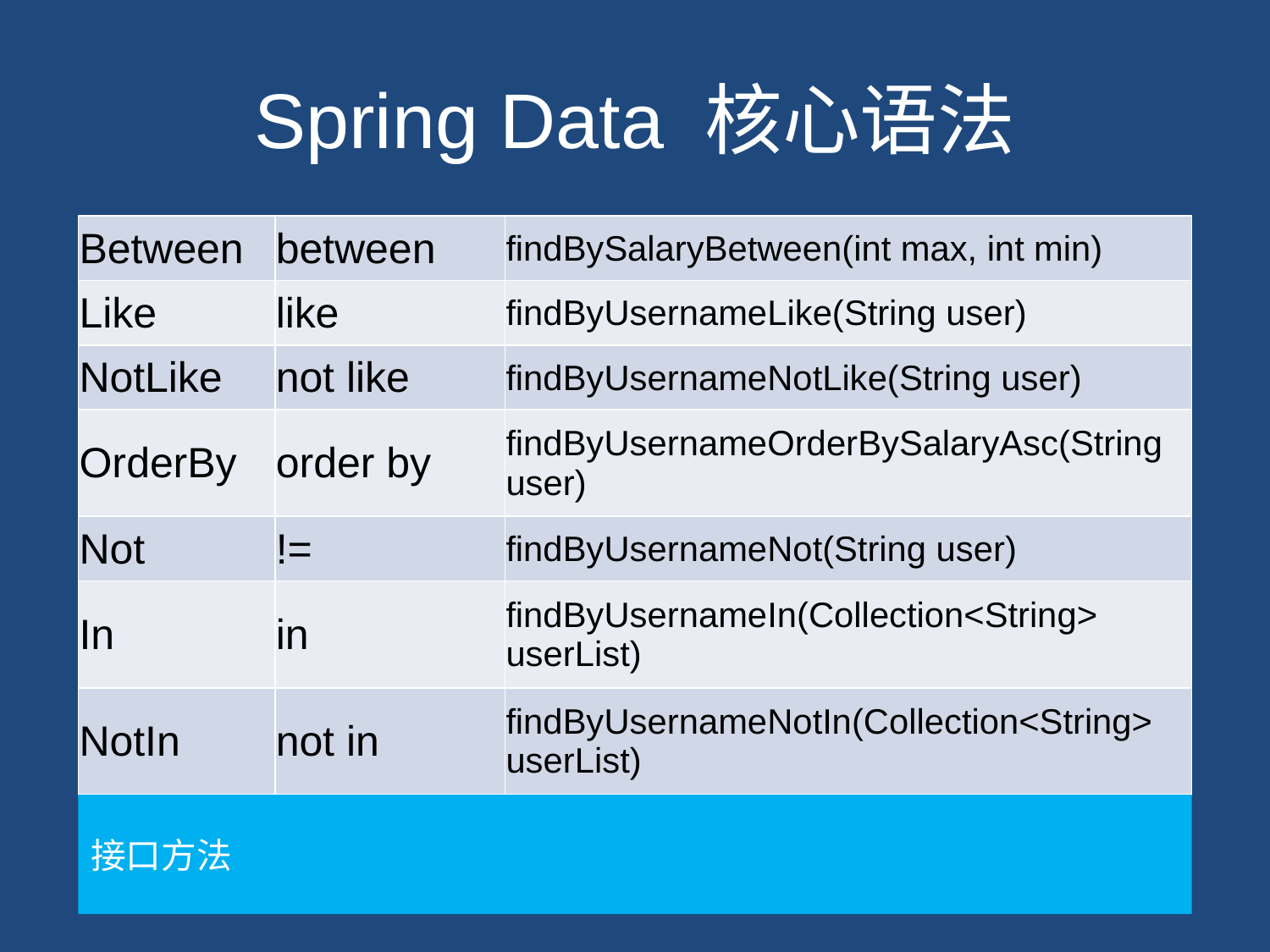

# Spring Data 核心语法
| Between | between | findBySalaryBetween(int max, int min) |
| --- | --- | --- |
| Like | like | findByUsernameLike(String user) |
| NotLike | not like | findByUsernameNotLike(String user) |
| OrderBy | order by | findByUsernameOrderBySalaryAsc(String user) |
| Not | != | findByUsernameNot(String user) |
| In | in | findByUsernameIn(Collection<String> userList) |
| NotIn | not in | findByUsernameNotIn(Collection<String> userList) |
接口方法